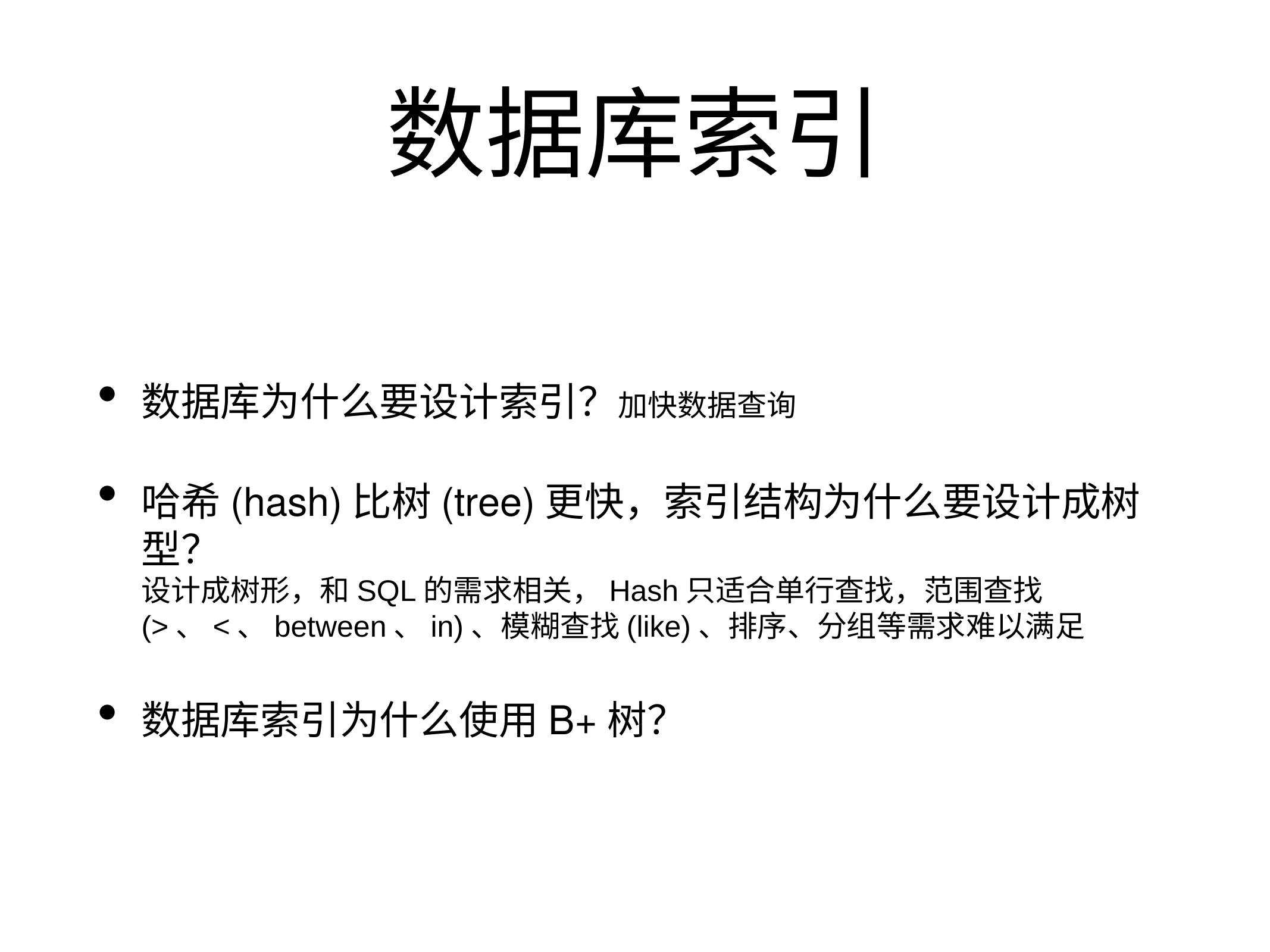

# 数据库索引
数据库为什么要设计索引？加快数据查询
哈希(hash)比树(tree)更快，索引结构为什么要设计成树型？
设计成树形，和SQL的需求相关，Hash只适合单行查找，范围查找(>、<、between、in)、模糊查找(like)、排序、分组等需求难以满足
数据库索引为什么使用B+树？